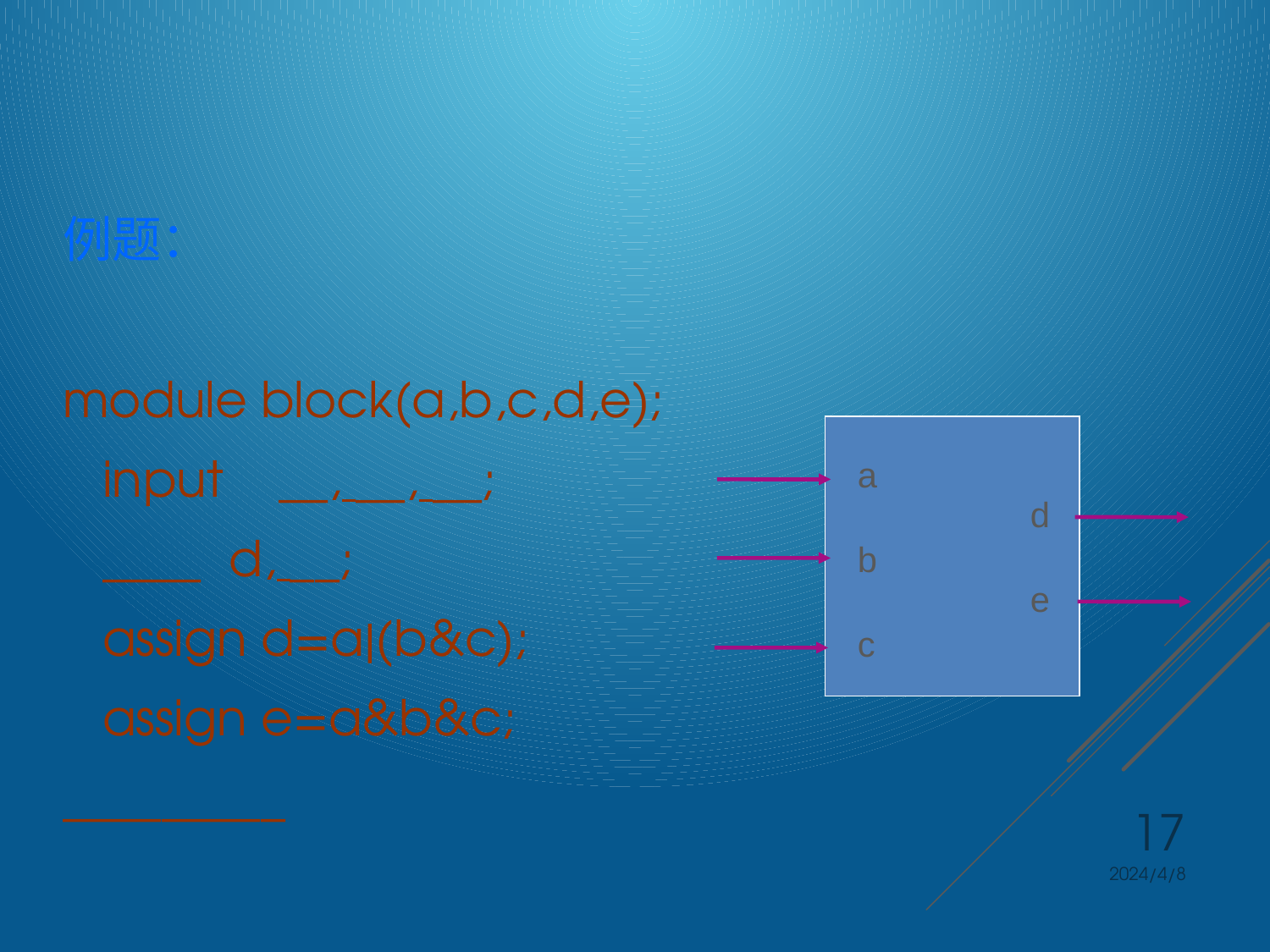

例题：

module block(a,b,c,d,e);
	input    __, __, __;
	____  d, __;
	assign d=a|(b&c);
	assign e=a&b&c;
_________
|  |
| --- |
a

b

c

d

e

17
2024/4/8